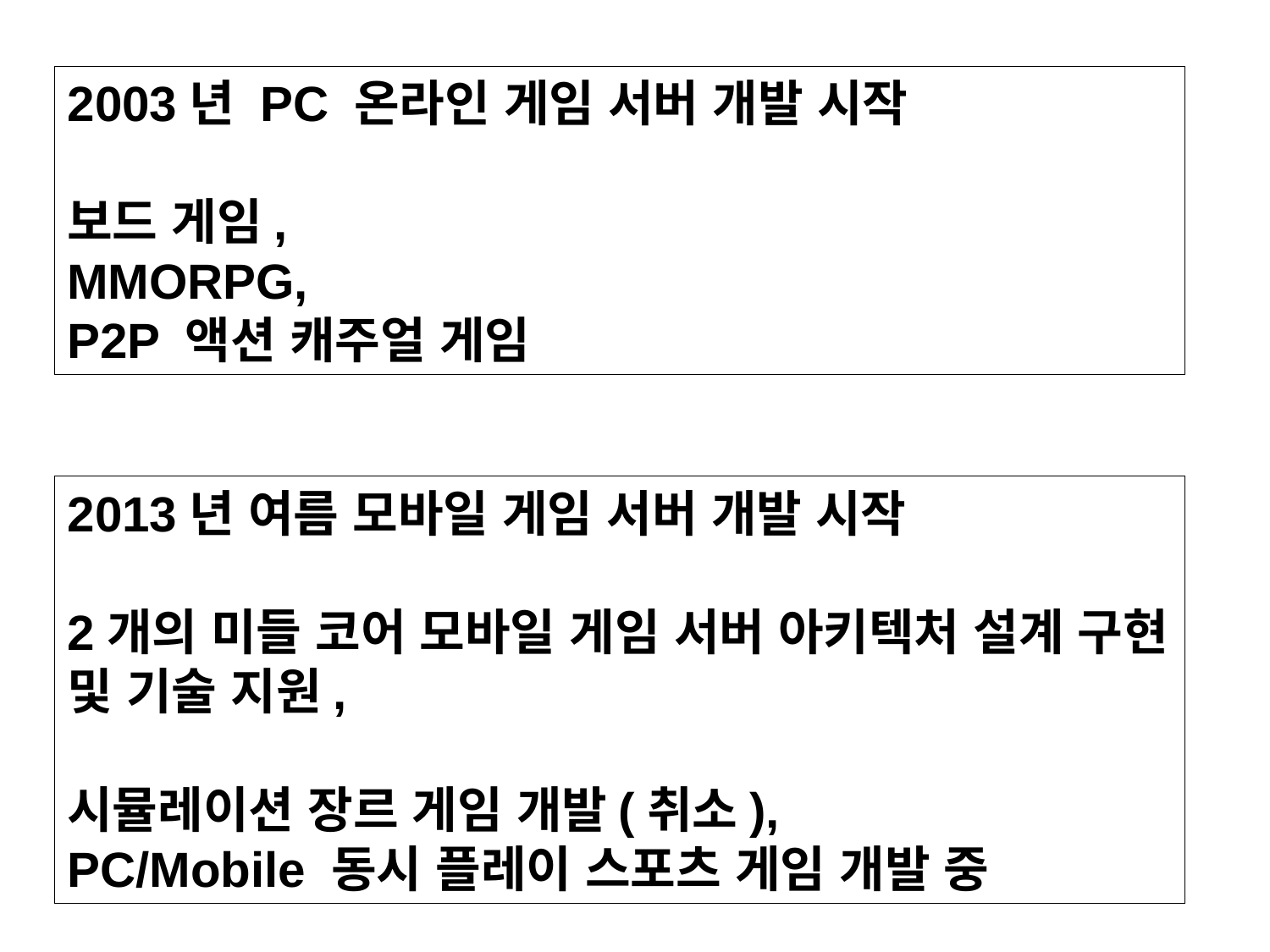

2003년 PC 온라인 게임 서버 개발 시작

보드 게임,
MMORPG,
P2P 액션 캐주얼 게임
2013년 여름 모바일 게임 서버 개발 시작

2개의 미들 코어 모바일 게임 서버 아키텍처 설계 구현 및 기술 지원,

시뮬레이션 장르 게임 개발(취소),
PC/Mobile 동시 플레이 스포츠 게임 개발 중